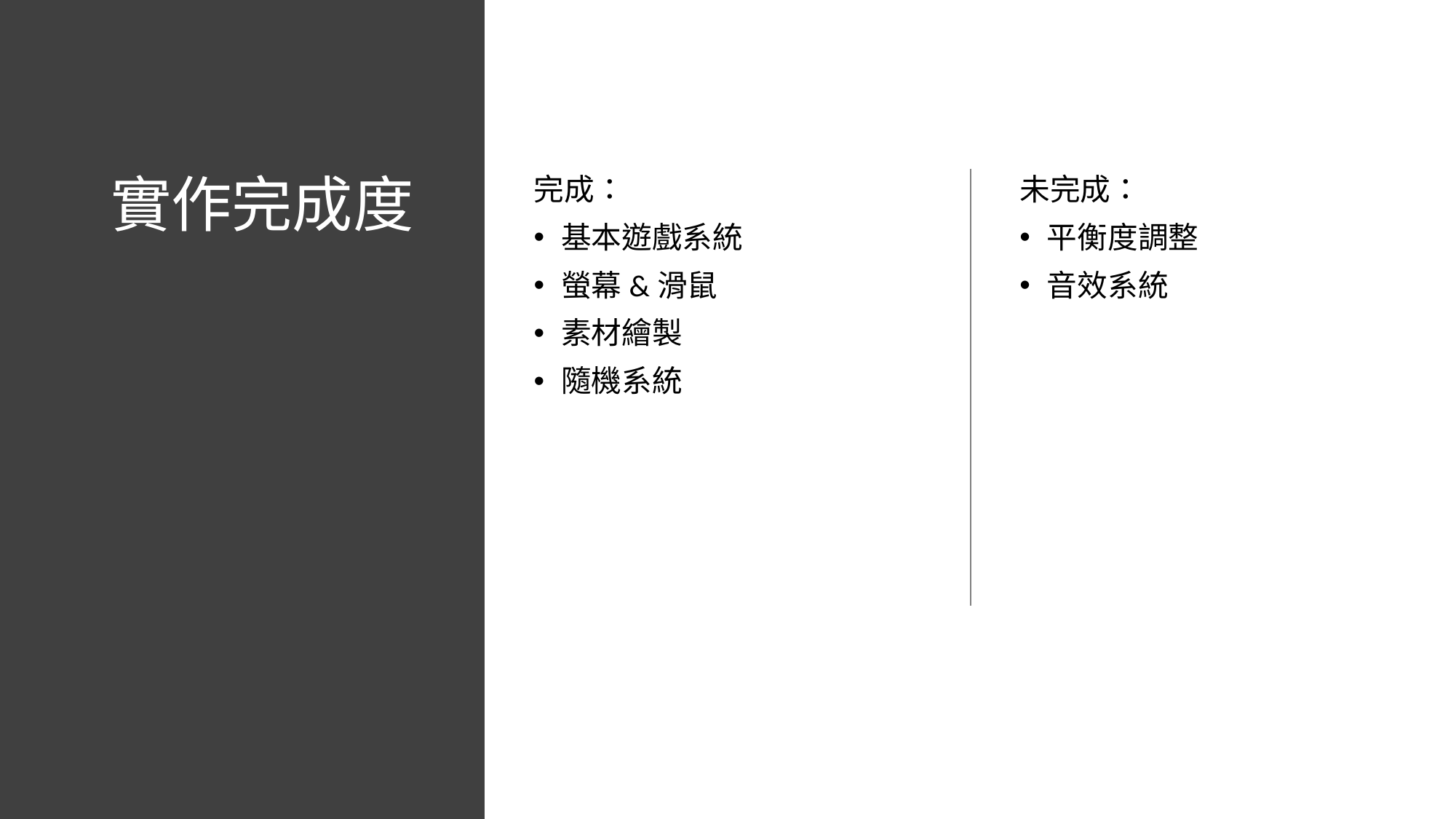

# 實作完成度
完成：
基本遊戲系統
螢幕&滑鼠
素材繪製
隨機系統

未完成：
平衡度調整
音效系統